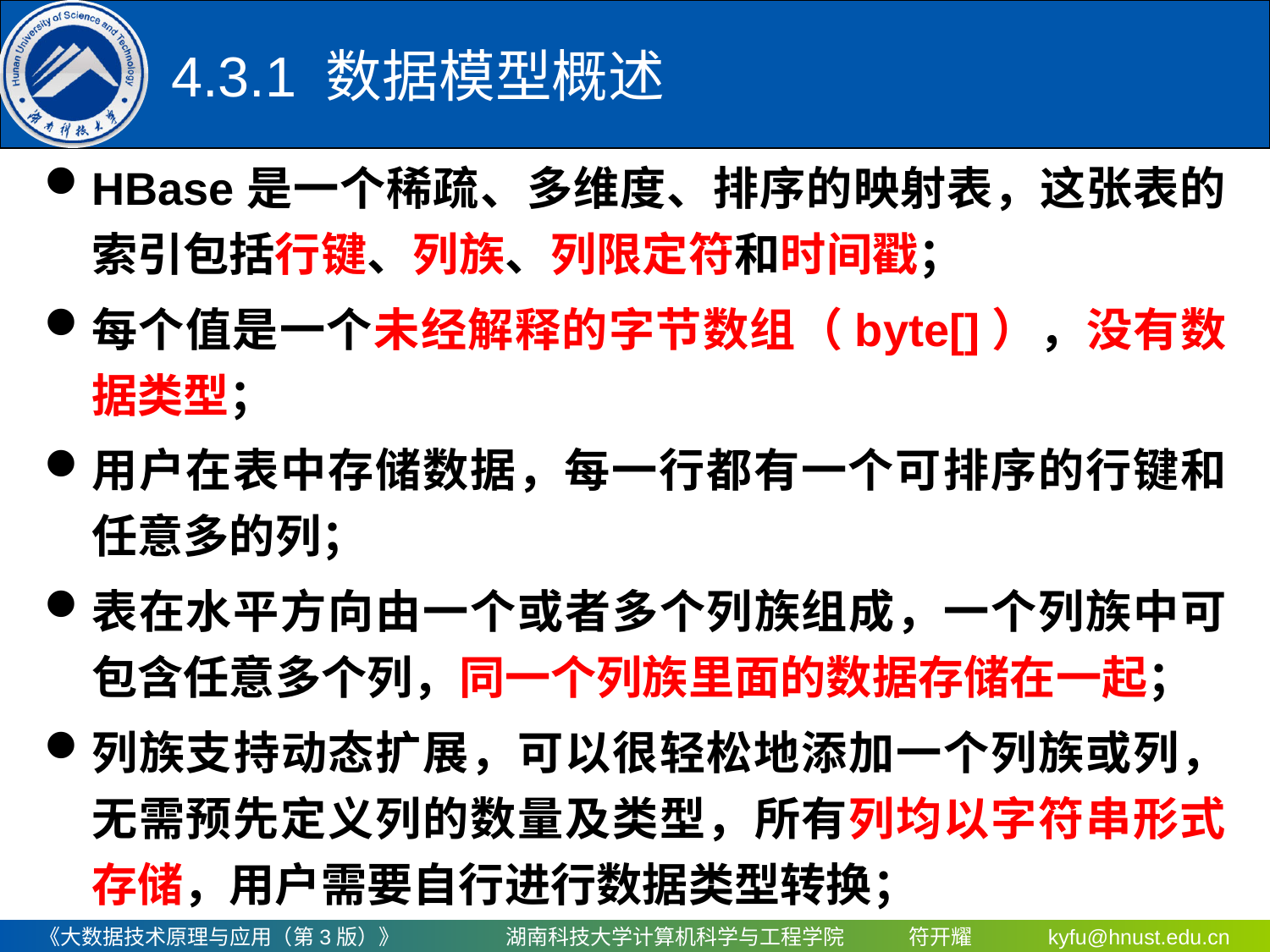

# 4.3.1 数据模型概述
HBase是一个稀疏、多维度、排序的映射表，这张表的索引包括行键、列族、列限定符和时间戳；
每个值是一个未经解释的字节数组（byte[]），没有数据类型；
用户在表中存储数据，每一行都有一个可排序的行键和任意多的列；
表在水平方向由一个或者多个列族组成，一个列族中可包含任意多个列，同一个列族里面的数据存储在一起；
列族支持动态扩展，可以很轻松地添加一个列族或列，无需预先定义列的数量及类型，所有列均以字符串形式存储，用户需要自行进行数据类型转换；